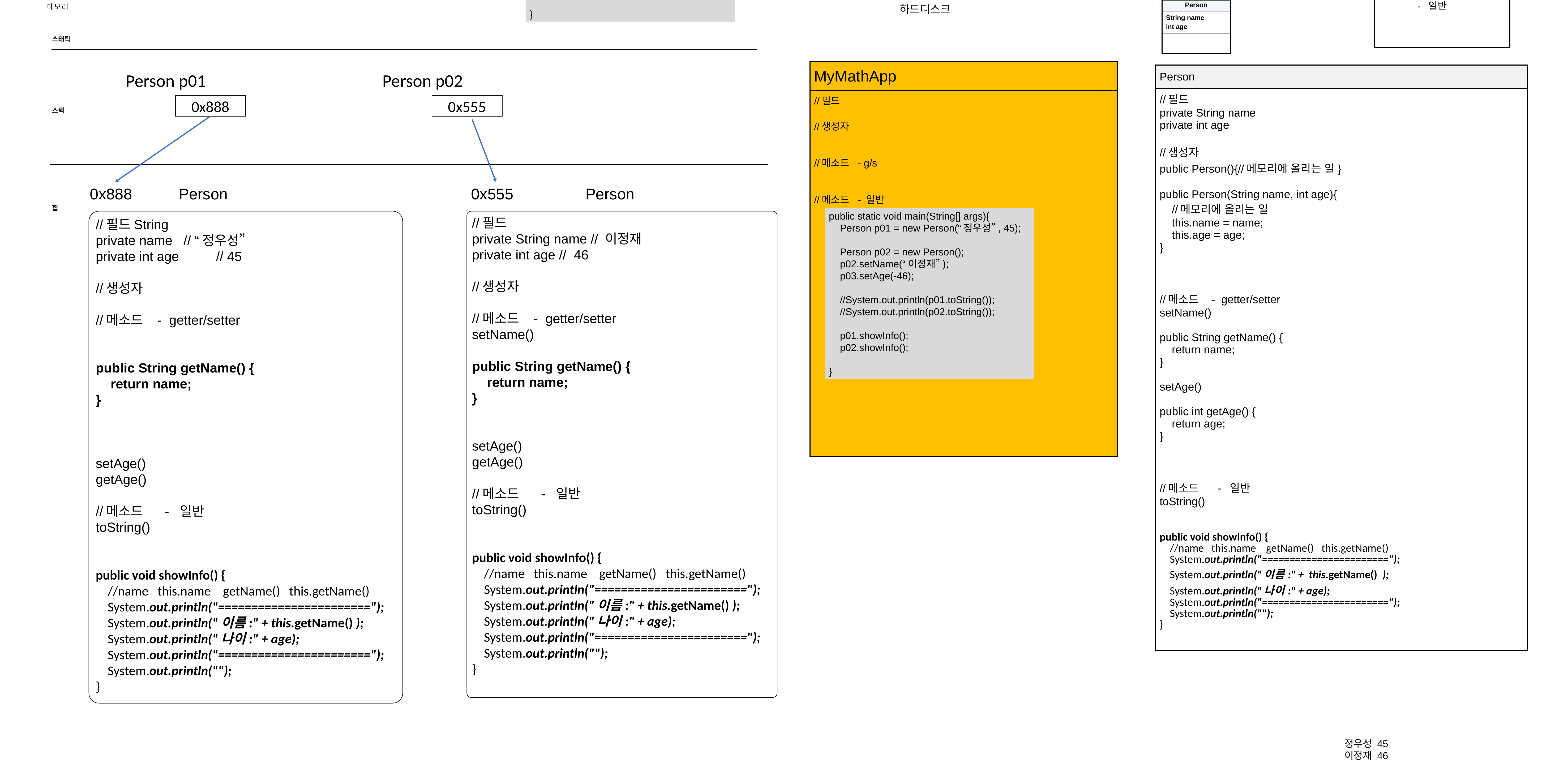

메모리
하드디스크
| Person |
| --- |
| String name int age |
|  |
public static void main(String[] args){
    Person p01 = new Person(“정우성”, 45);

    Person p02 = new Person();
    p02.setName(“이정재”);
    p03.setAge(46);

    //System.out.println(p01.toString());
    //System.out.println(p02.toString());

    p01.showInfo();
    p02.showInfo();

}
| 클래스 |
| --- |
| //필드 //생성자 this() //메소드 - getter/setter - 일반 |
스태틱
| MyMathApp |
| --- |
| //필드 //생성자 //메소드 - g/s //메소드 - 일반 |
| Person |
| --- |
| //필드 private String name private int age //생성자 public Person(){//메모리에 올리는 일} public Person(String name, int age){ //메모리에 올리는 일 this.name = name; this.age = age; } //메소드 - getter/setter setName() public String getName() { return name; } setAge() public int getAge() { return age; } //메소드 - 일반 toString() public void showInfo() { //name this.name getName() this.getName() System.out.println("======================="); System.out.println("이름:" + this.getName() ); System.out.println("나이:" + age); System.out.println("======================="); System.out.println(""); } |
Person p01
Person p02
0x888
0x555
스택
0x888
Person
0x555
Person
힙
public static void main(String[] args){
    Person p01 = new Person(“정우성”, 45);

    Person p02 = new Person();
    p02.setName(“이정재”);
    p03.setAge(-46);

    //System.out.println(p01.toString());
    //System.out.println(p02.toString());

    p01.showInfo();
    p02.showInfo();

}
//필드String
private name   // “정우성”
private int age          // 45

//생성자

//메소드   -  getter/setter

public String getName() {
    return name;
}

setAge()
getAge()

//메소드     -  일반
toString()

public void showInfo() {
    //name   this.name    getName()   this.getName()
    System.out.println("=======================");
    System.out.println("이름:" + this.getName() );
    System.out.println("나이:" + age);
    System.out.println("=======================");
    System.out.println("");
}

//필드
private String name // 이정재
private int age //  46

//생성자

//메소드   -  getter/setter
setName()

public String getName() {
    return name;
}

setAge()
getAge()

//메소드     -  일반
toString()

public void showInfo() {
    //name   this.name    getName()   this.getName()
    System.out.println("=======================");
    System.out.println("이름:" + this.getName() );
    System.out.println("나이:" + age);
    System.out.println("=======================");
    System.out.println("");
}

정우성 45
이정재 46